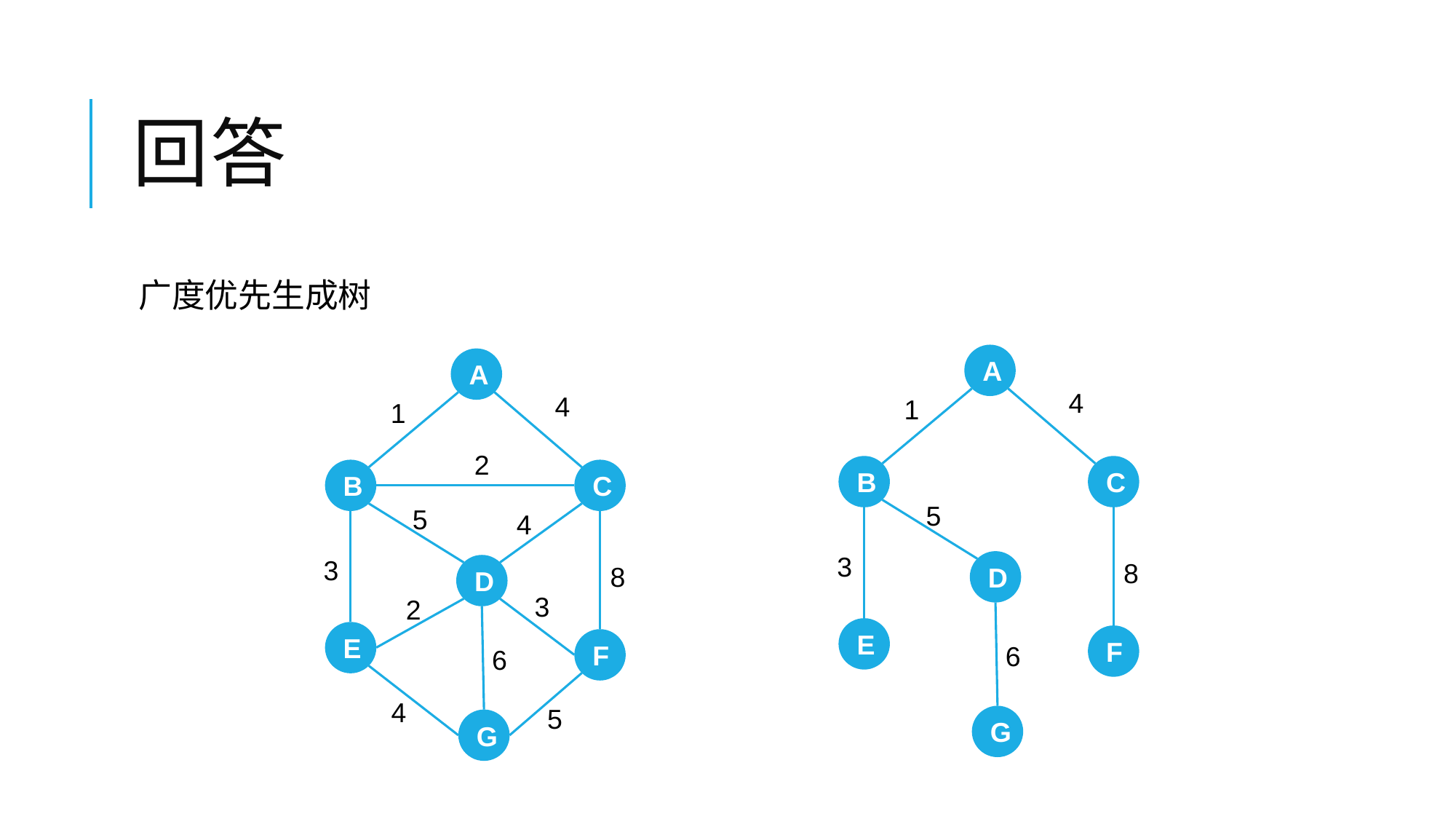

# 回答
广度优先生成树
A
4
1
B
C
5
3
8
D
E
F
6
G
A
4
1
2
B
C
5
4
3
8
D
3
2
E
F
6
4
5
G